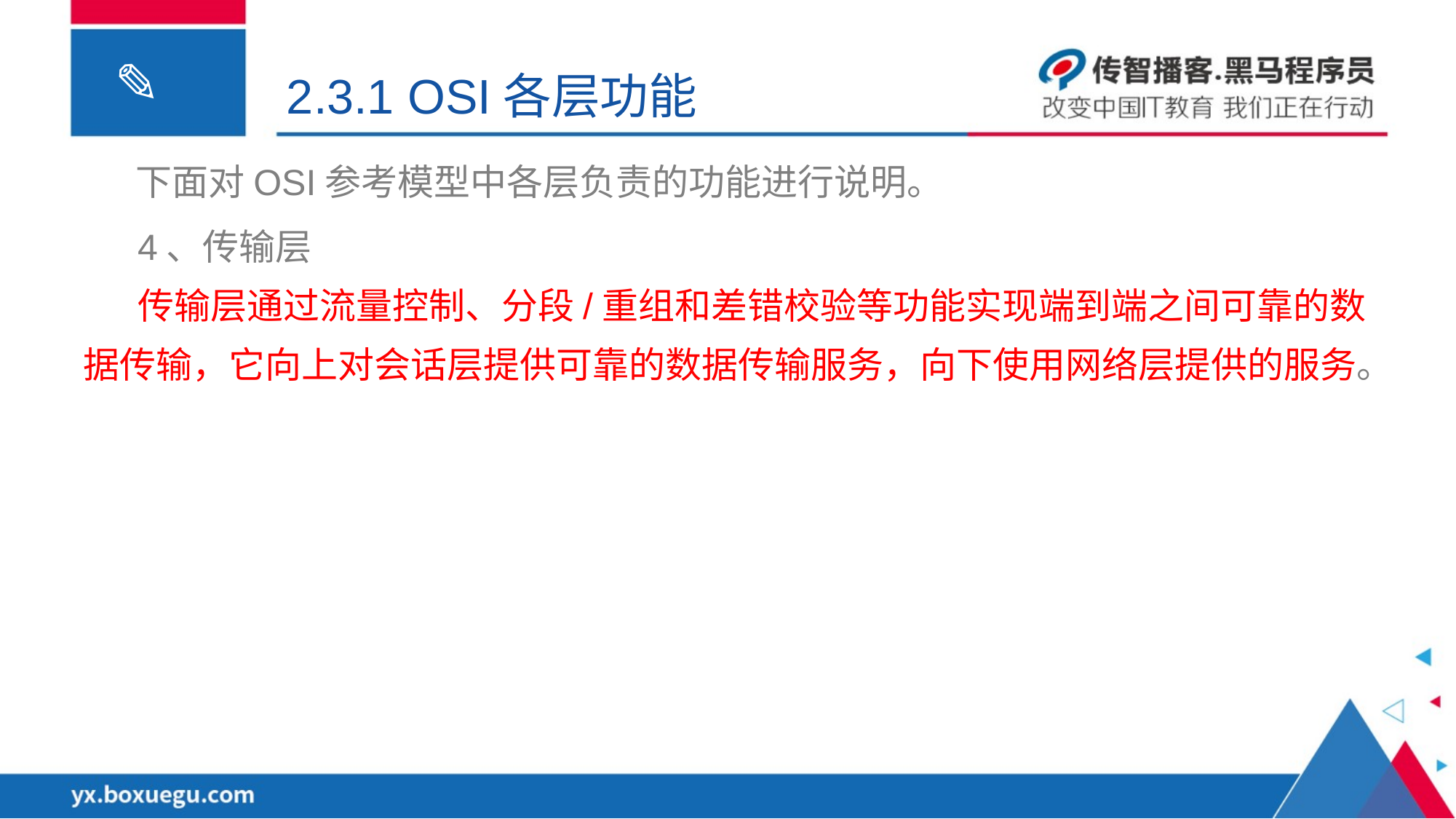

2.3.1 OSI各层功能
下面对OSI参考模型中各层负责的功能进行说明。
4、传输层
传输层通过流量控制、分段/重组和差错校验等功能实现端到端之间可靠的数据传输，它向上对会话层提供可靠的数据传输服务，向下使用网络层提供的服务。